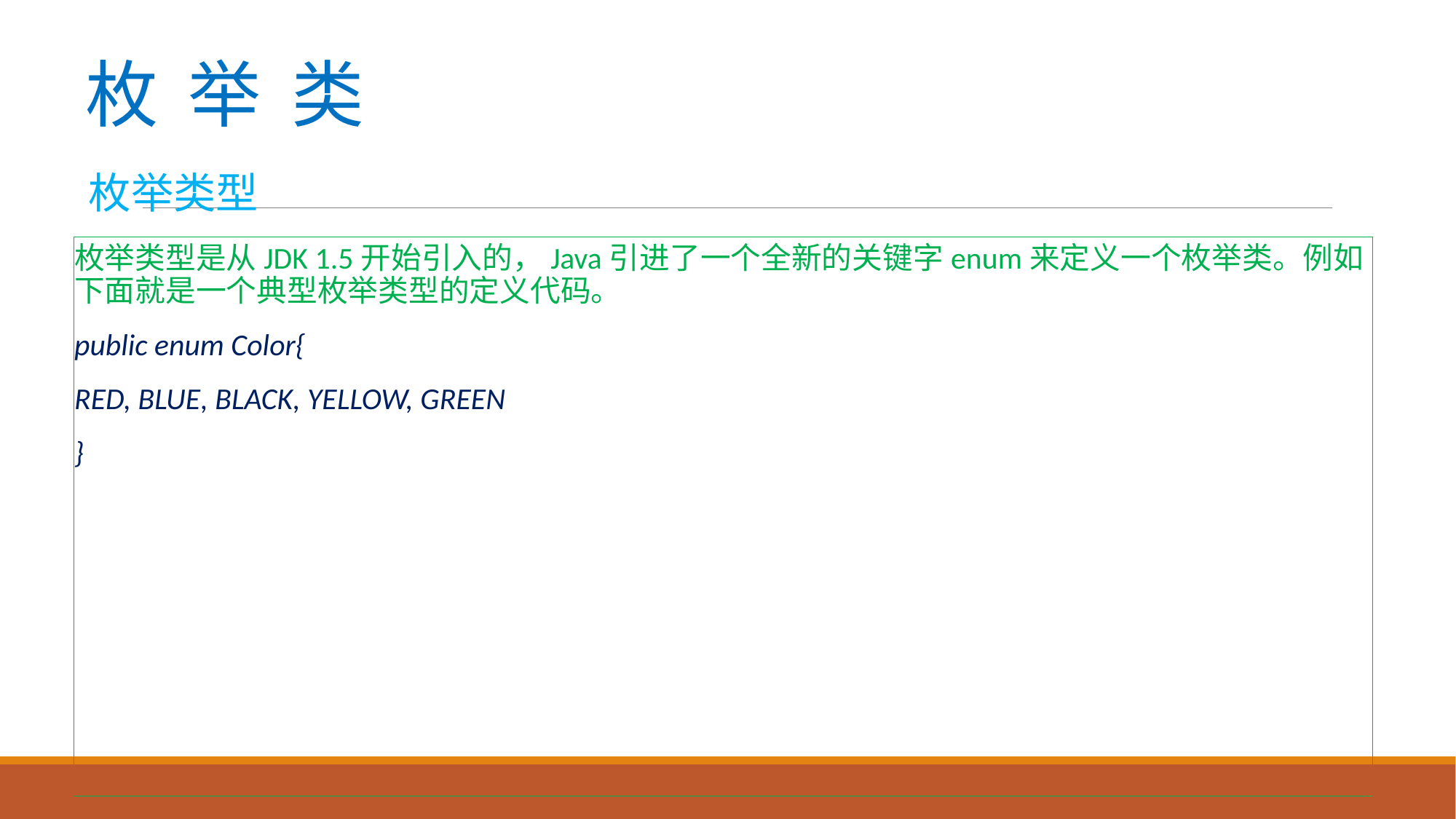

# 枚  举  类
枚举类型
枚举类型是从JDK 1.5开始引入的，Java引进了一个全新的关键字enum来定义一个枚举类。例如下面就是一个典型枚举类型的定义代码。
public enum Color{
RED, BLUE, BLACK, YELLOW, GREEN
}